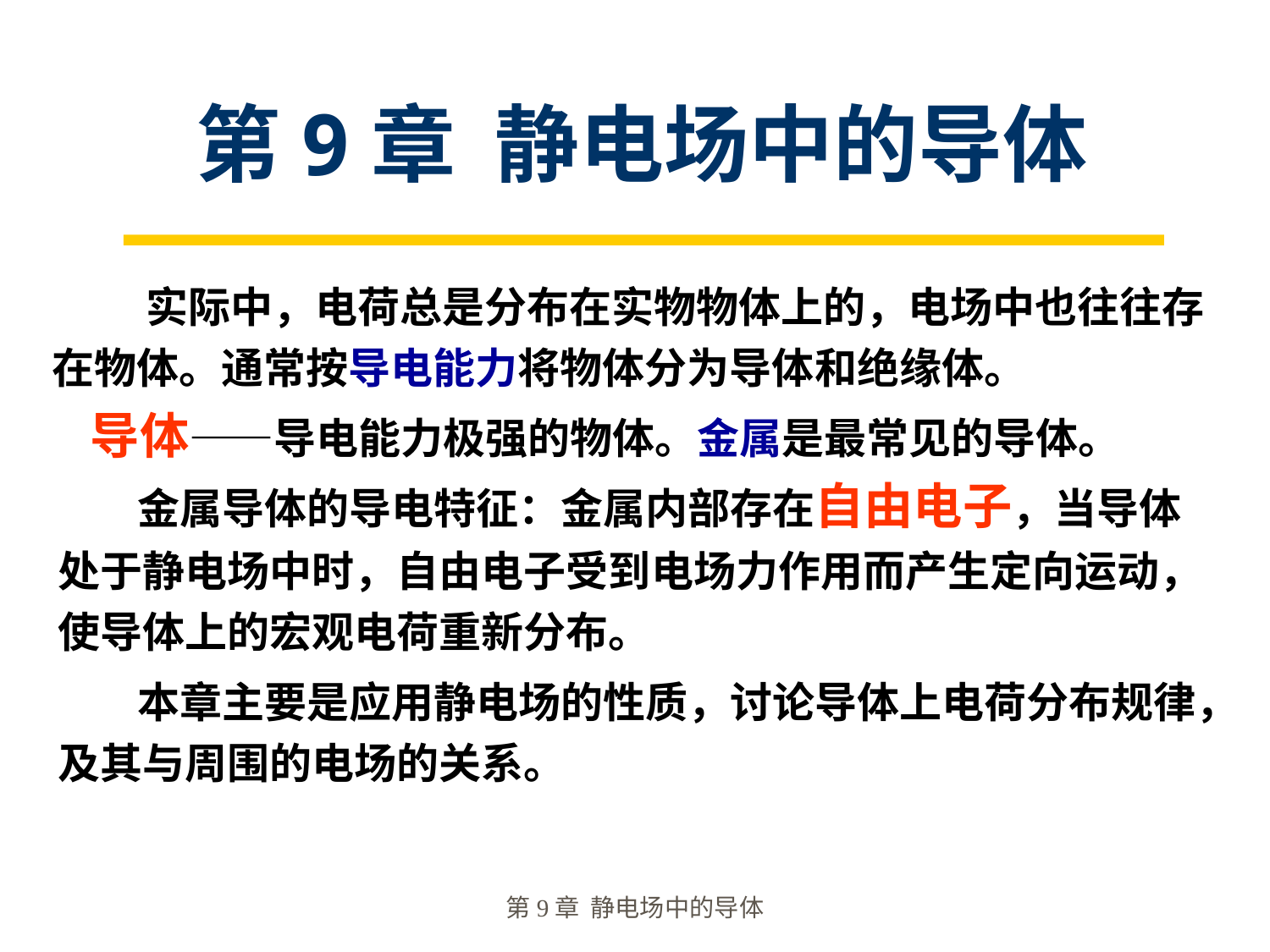

第9章  静电场中的导体

实际中，电荷总是分布在实物物体上的，电场中也往往存在物体。通常按导电能力将物体分为导体和绝缘体。
    导体——导电能力极强的物体。金属是最常见的导体。
金属导体的导电特征：金属内部存在自由电子，当导体处于静电场中时，自由电子受到电场力作用而产生定向运动，使导体上的宏观电荷重新分布。
本章主要是应用静电场的性质，讨论导体上电荷分布规律，及其与周围的电场的关系。
第9章  静电场中的导体